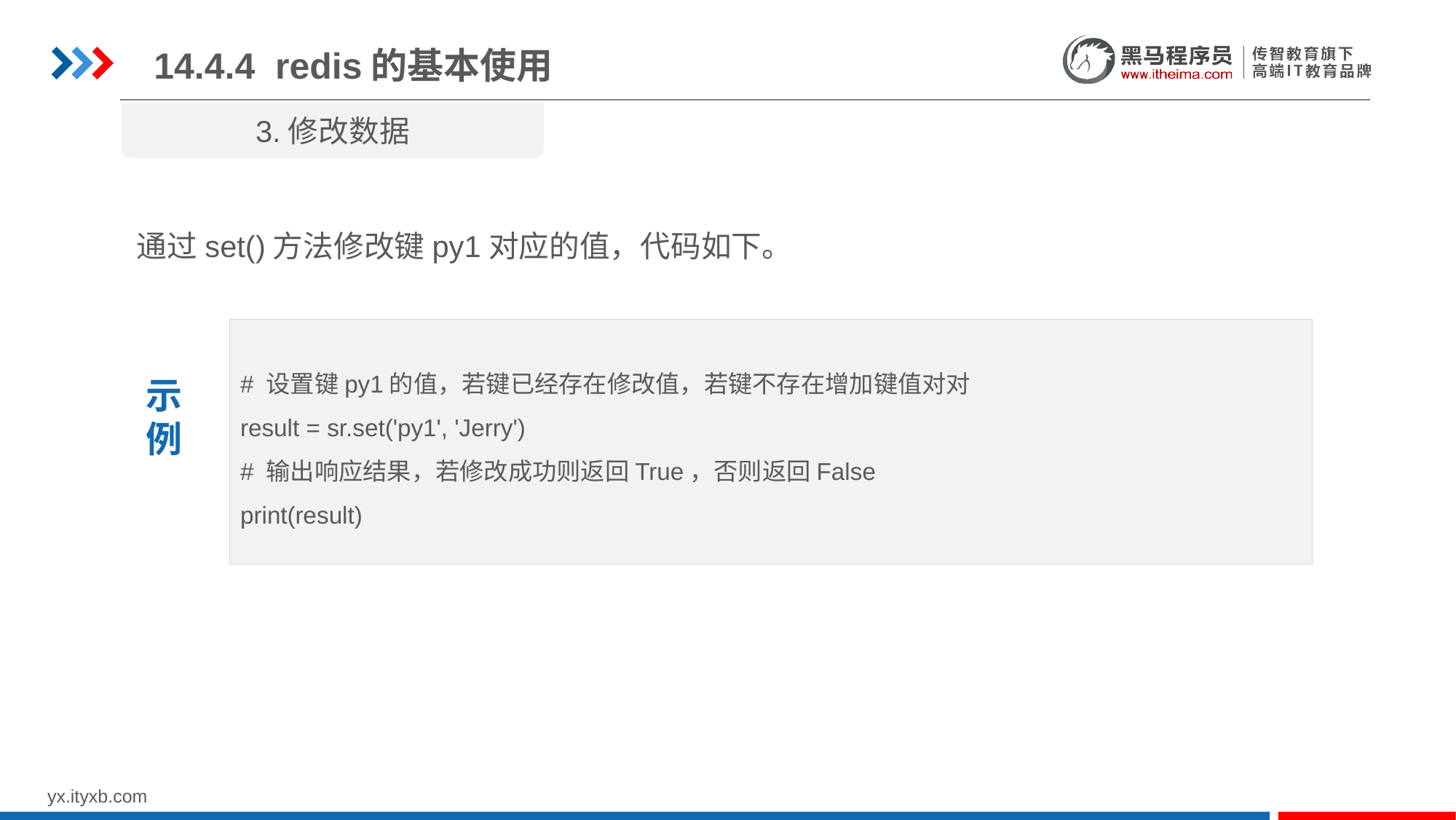

14.4.4  redis的基本使用

3.修改数据
通过set()方法修改键py1对应的值，代码如下。

# 设置键py1的值，若键已经存在修改值，若键不存在增加键值对对
result = sr.set('py1', 'Jerry')
# 输出响应结果，若修改成功则返回True，否则返回False
print(result)
示
例